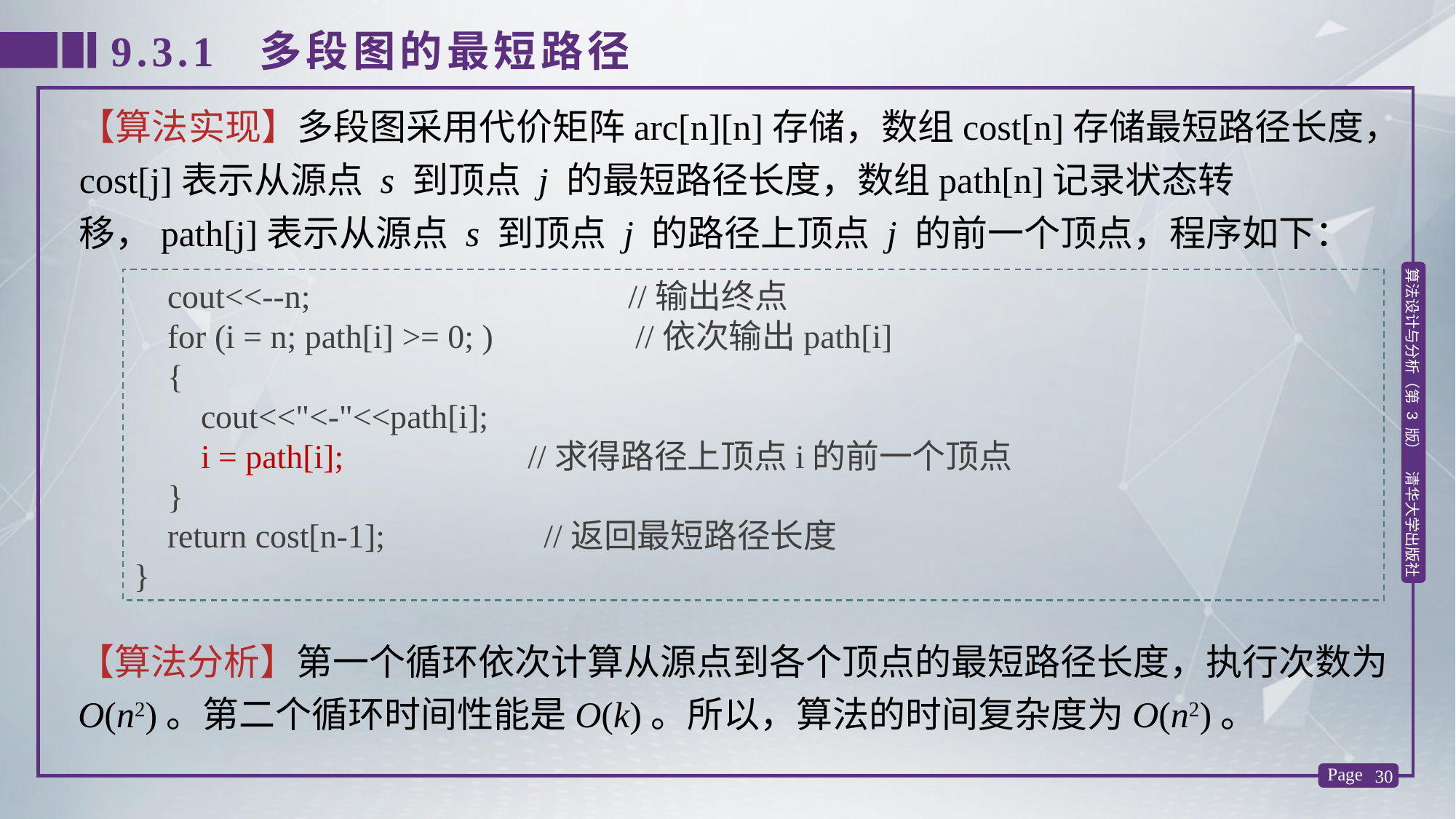

9.3.1  多段图的最短路径
【算法实现】多段图采用代价矩阵arc[n][n]存储，数组cost[n]存储最短路径长度，cost[j]表示从源点 s 到顶点 j 的最短路径长度，数组path[n]记录状态转移，path[j]表示从源点 s 到顶点 j 的路径上顶点 j 的前一个顶点，程序如下：
    cout<<--n;                                      //输出终点
    for (i = n; path[i] >= 0; )                 //依次输出path[i]
    {
        cout<<"<-"<<path[i];
        i = path[i];                      //求得路径上顶点i的前一个顶点
    }
    return cost[n-1];                   //返回最短路径长度
}
【算法分析】第一个循环依次计算从源点到各个顶点的最短路径长度，执行次数为O(n2)。第二个循环时间性能是O(k)。所以，算法的时间复杂度为O(n2)。